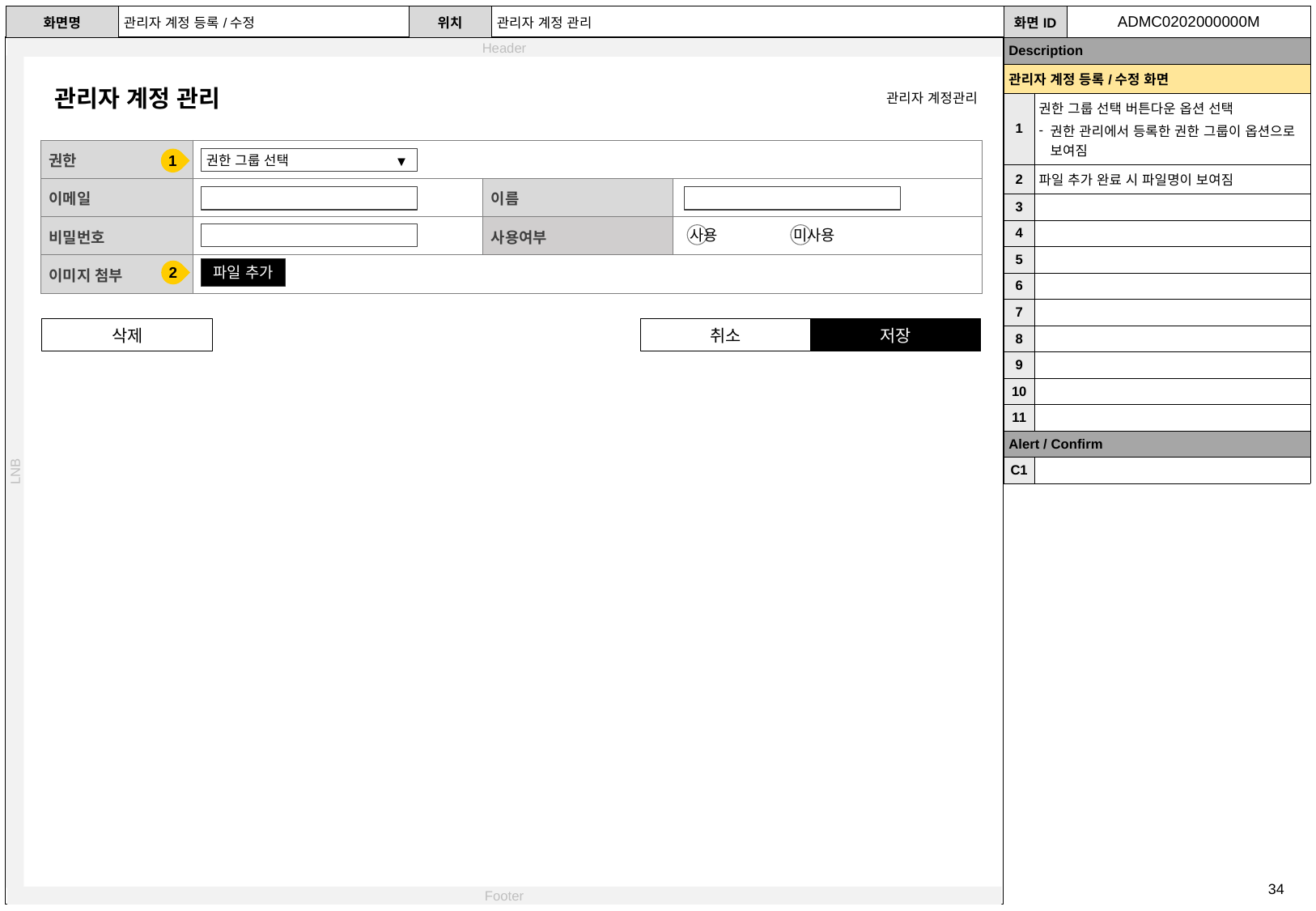

| 화면명 | 관리자 계정 등록/수정 | 위치 | 관리자 계정 관리 | 화면ID | ADMC0202000000M |
| --- | --- | --- | --- | --- | --- |
| Description |  |
| --- | --- |
| 관리자 계정 등록/수정 화면 | 주요 로직, 특정 OS 전용 등… 특별히 기재해야 할 사항이 있는 경우 활용 (없으면 생략 가능) |
| 1 | 권한 그룹 선택 버튼다운 옵션 선택 권한 관리에서 등록한 권한 그룹이 옵션으로 보여짐 |
| 2 | 파일 추가 완료 시 파일명이 보여짐 |
| 3 |  |
| 4 |  |
| 5 |  |
| 6 |  |
| 7 |  |
| 8 |  |
| 9 |  |
| 10 |  |
| 11 |  |
| Alert / Confirm |  |
| C1 |  |
관리자 계정 관리
관리자 계정관리
| 권한 |  |  |  |
| --- | --- | --- | --- |
| 이메일 |  | 이름 |  |
| 비밀번호 |  | 사용여부 |  |
| 이미지 첨부 |  |  |  |
1

권한 그룹 선택
▼

사용
미사용
2

파일 추가
삭제
취소
저장